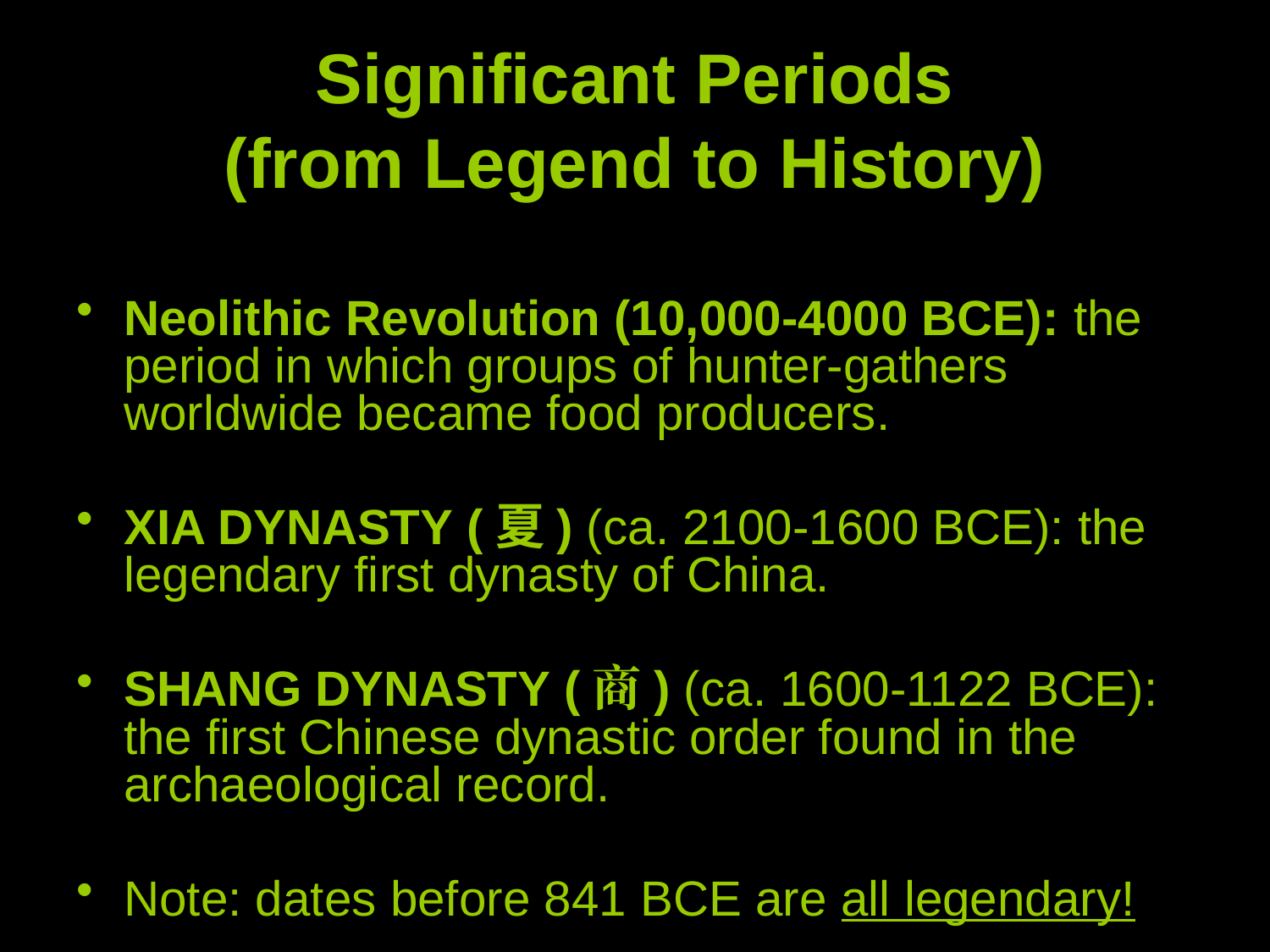

# Significant Periods (from Legend to History)

Neolithic Revolution (10,000-4000 BCE): the period in which groups of hunter-gathers worldwide became food producers.

XIA DYNASTY (夏) (ca. 2100-1600 BCE): the legendary first dynasty of China.

SHANG DYNASTY (商) (ca. 1600-1122 BCE): the first Chinese dynastic order found in the archaeological record.

Note: dates before 841 BCE are all legendary!